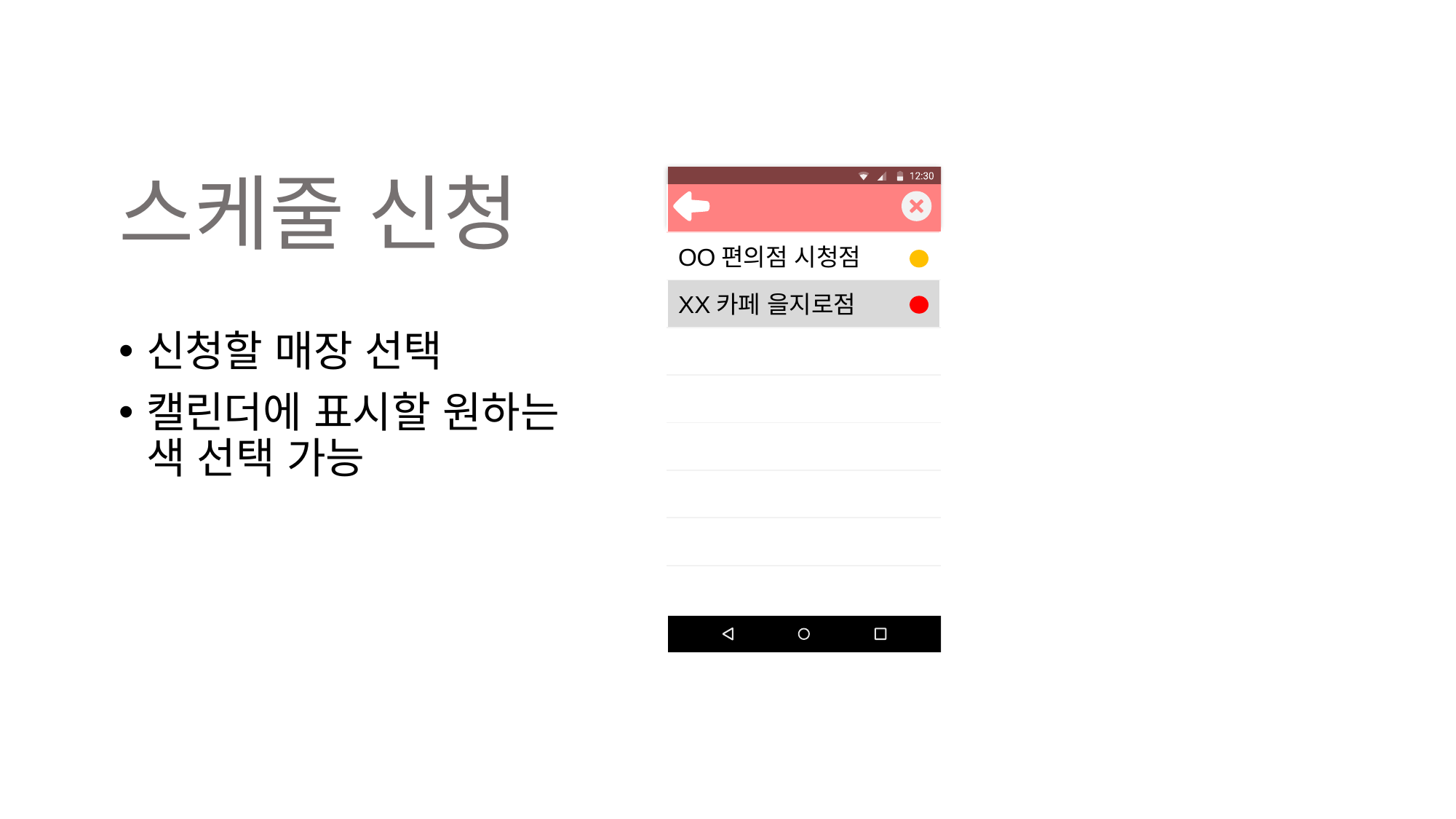

스케줄 신청
All

|  |
| --- |
| OO편의점 시청점 |
| XX카페 을지로점 |
|  |
|  |
|  |
|  |
|  |
|  |

|  | 일 | 월 | 화 | 수 | 목 | 금 | 토 |
| --- | --- | --- | --- | --- | --- | --- | --- |
| 1주 |  |  |  |  |  |  |  |
| 2주 |  |  |  |  |  |  |  |
| 3주 |  |  |  |  |  |  |  |
| 4주 |  |  |  |  |  |  |  |
| 5주 |  |  |  |  |  |  |  |

신청할 매장 선택
캘린더에 표시할 원하는 색 선택 가능